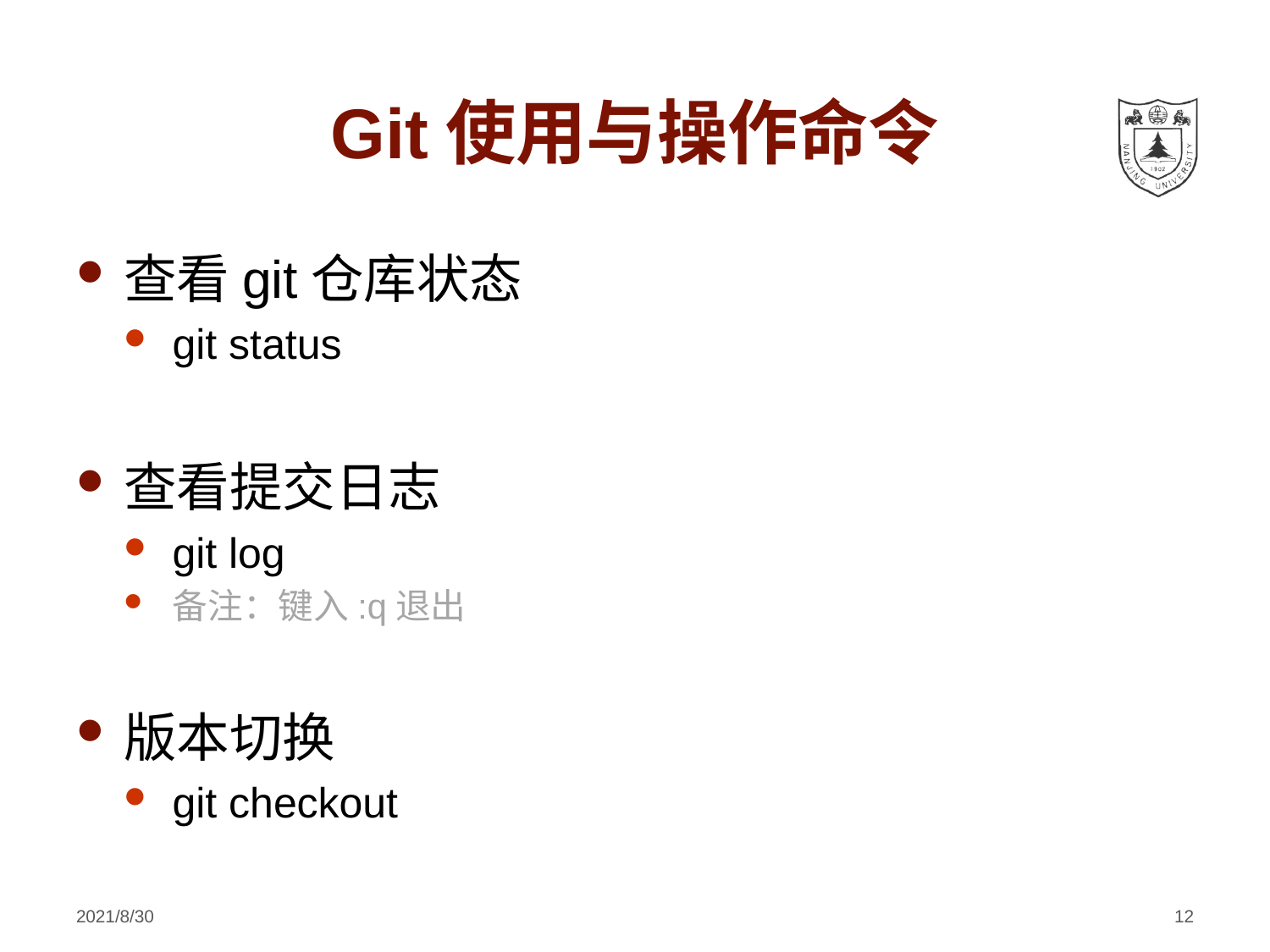

# Git使用与操作命令
查看git仓库状态
git status

查看提交日志
git log
备注：键入:q退出

版本切换
git checkout

2021/8/30

12